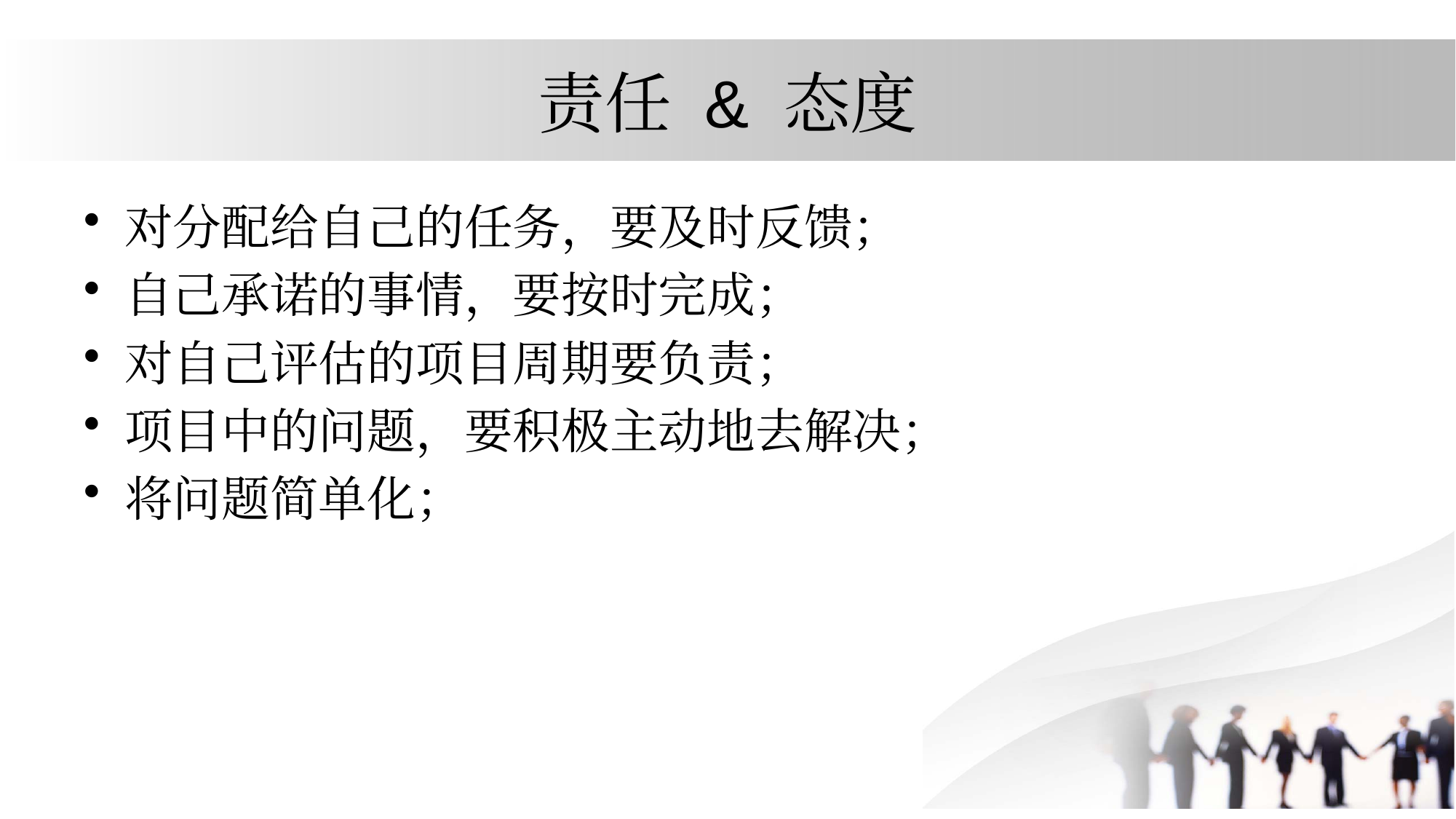

# 责任 & 态度
对分配给自己的任务，要及时反馈；
自己承诺的事情，要按时完成；
对自己评估的项目周期要负责；
项目中的问题，要积极主动地去解决；
将问题简单化；